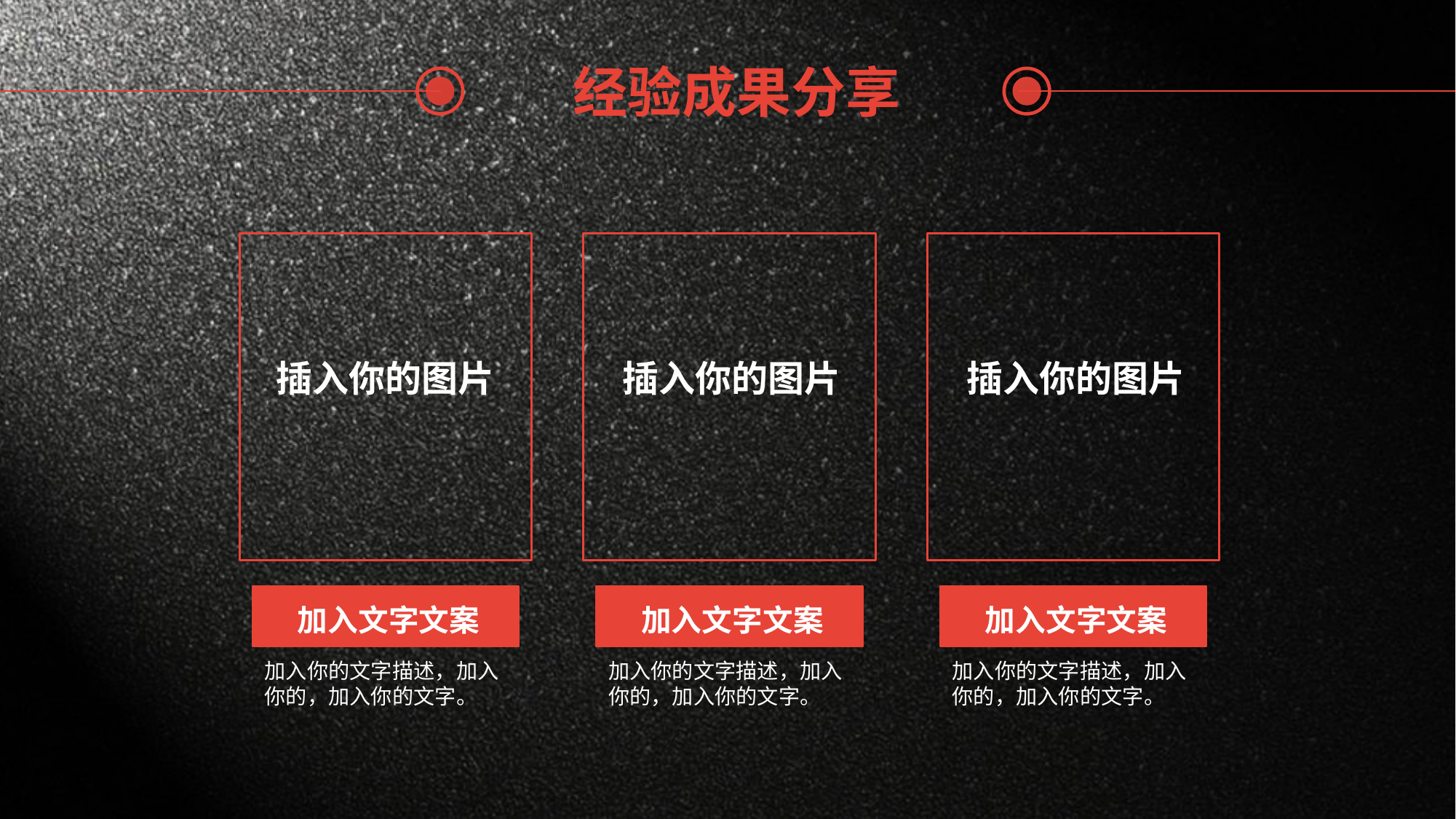

经验成果分享

插入你的图片
插入你的图片
插入你的图片

加入文字文案
加入文字文案
加入文字文案
加入你的文字描述，加入你的，加入你的文字。
加入你的文字描述，加入你的，加入你的文字。
加入你的文字描述，加入你的，加入你的文字。